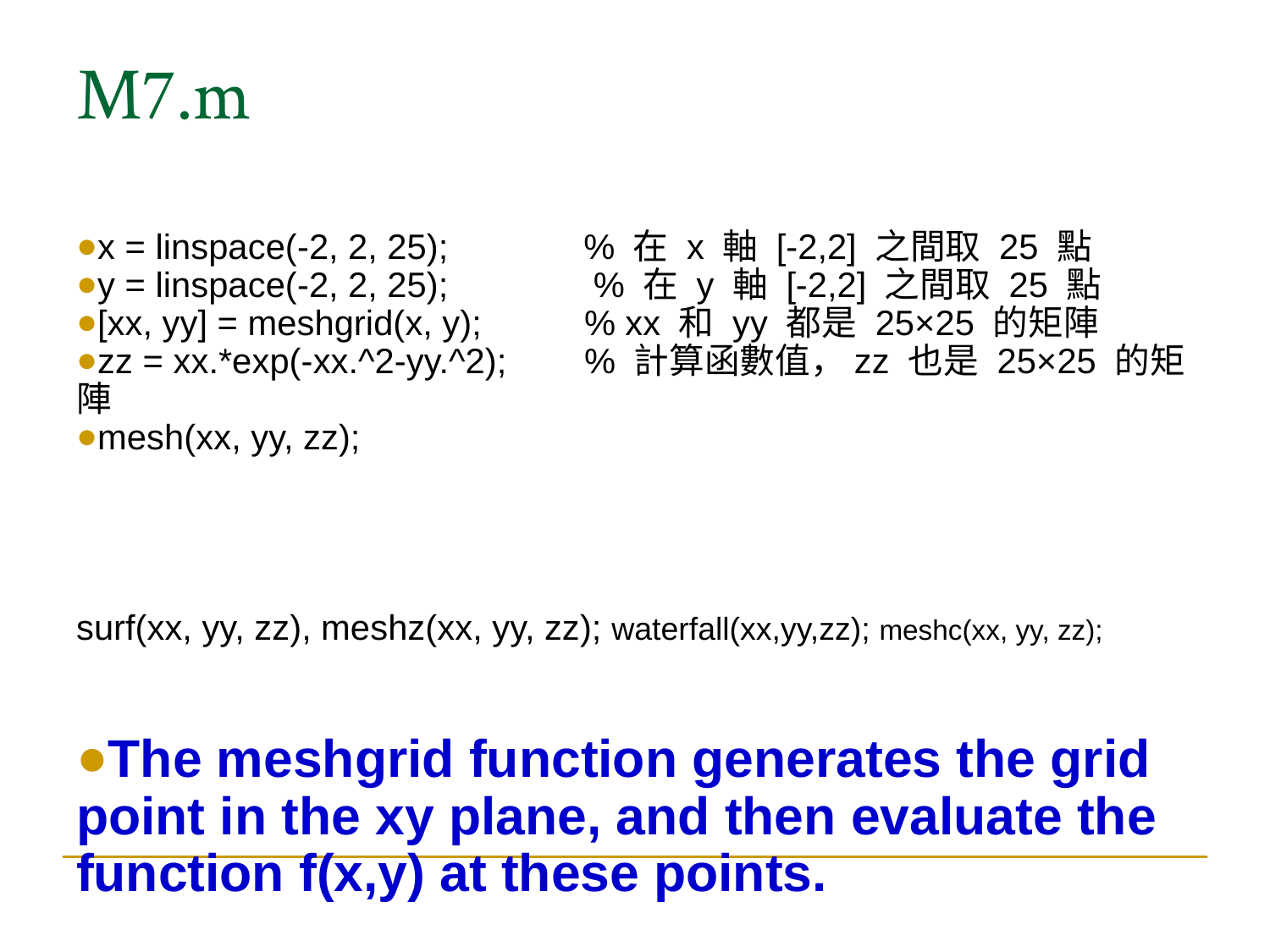

# M7.m
x = linspace(-2, 2, 25);	             % 在 x 軸 [-2,2] 之間取 25 點
y = linspace(-2, 2, 25);	              % 在 y 軸 [-2,2] 之間取 25 點
[xx, yy] = meshgrid(x, y);	% xx 和 yy 都是 25×25 的矩陣
zz = xx.*exp(-xx.^2-yy.^2);	% 計算函數值，zz 也是 25×25 的矩陣
mesh(xx, yy, zz);

surf(xx, yy, zz), meshz(xx, yy, zz); waterfall(xx,yy,zz); meshc(xx, yy, zz);

The meshgrid function generates the grid point in the xy plane, and then evaluate the function f(x,y) at these points.